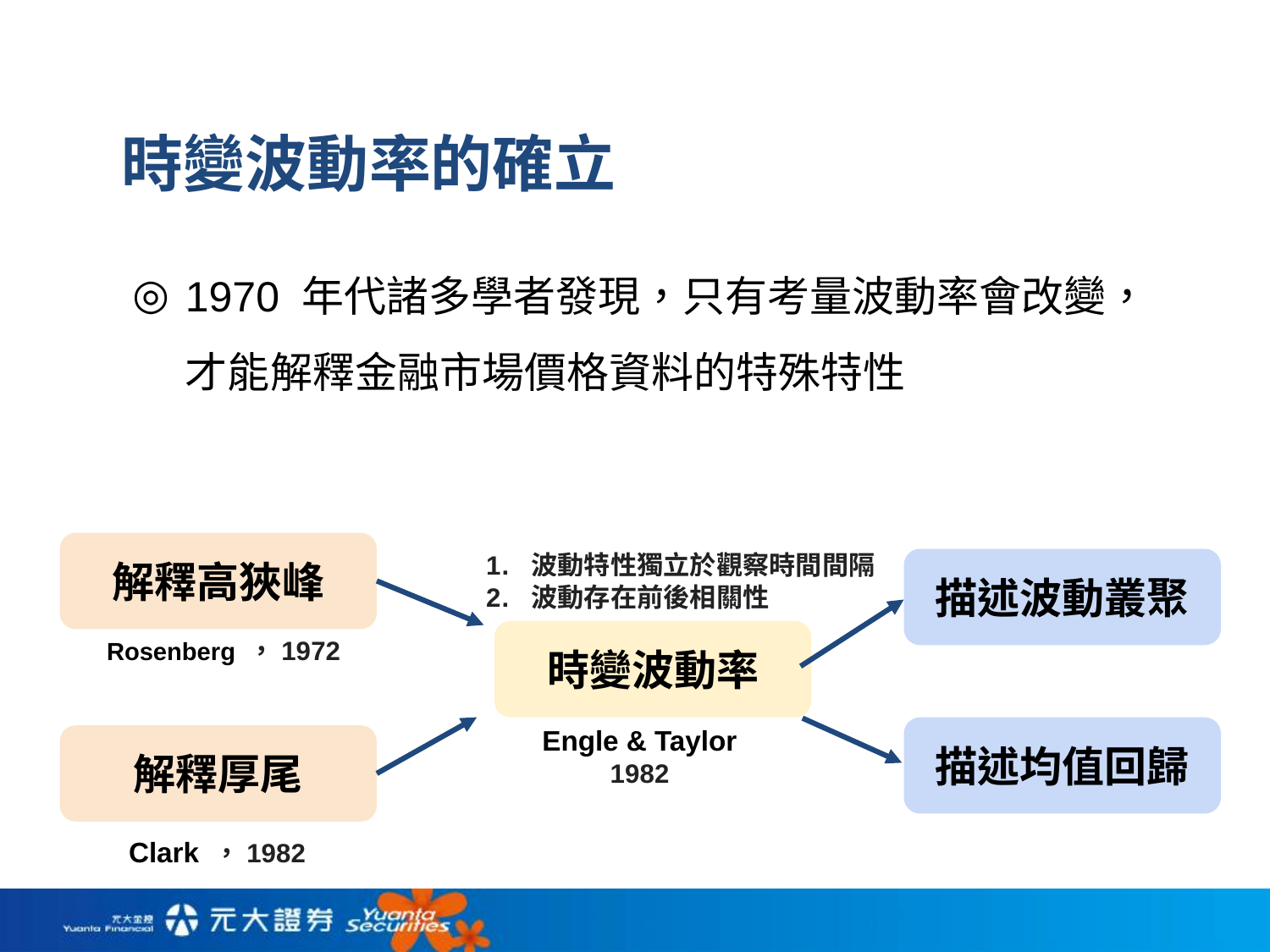

# 時變波動率的確立
1970 年代諸多學者發現，只有考量波動率會改變，才能解釋金融市場價格資料的特殊特性
解釋高狹峰
波動特性獨立於觀察時間間隔
波動存在前後相關性

描述波動叢聚
Rosenberg ，1972
時變波動率
Engle & Taylor
1982
描述均值回歸
解釋厚尾
Clark ，1982